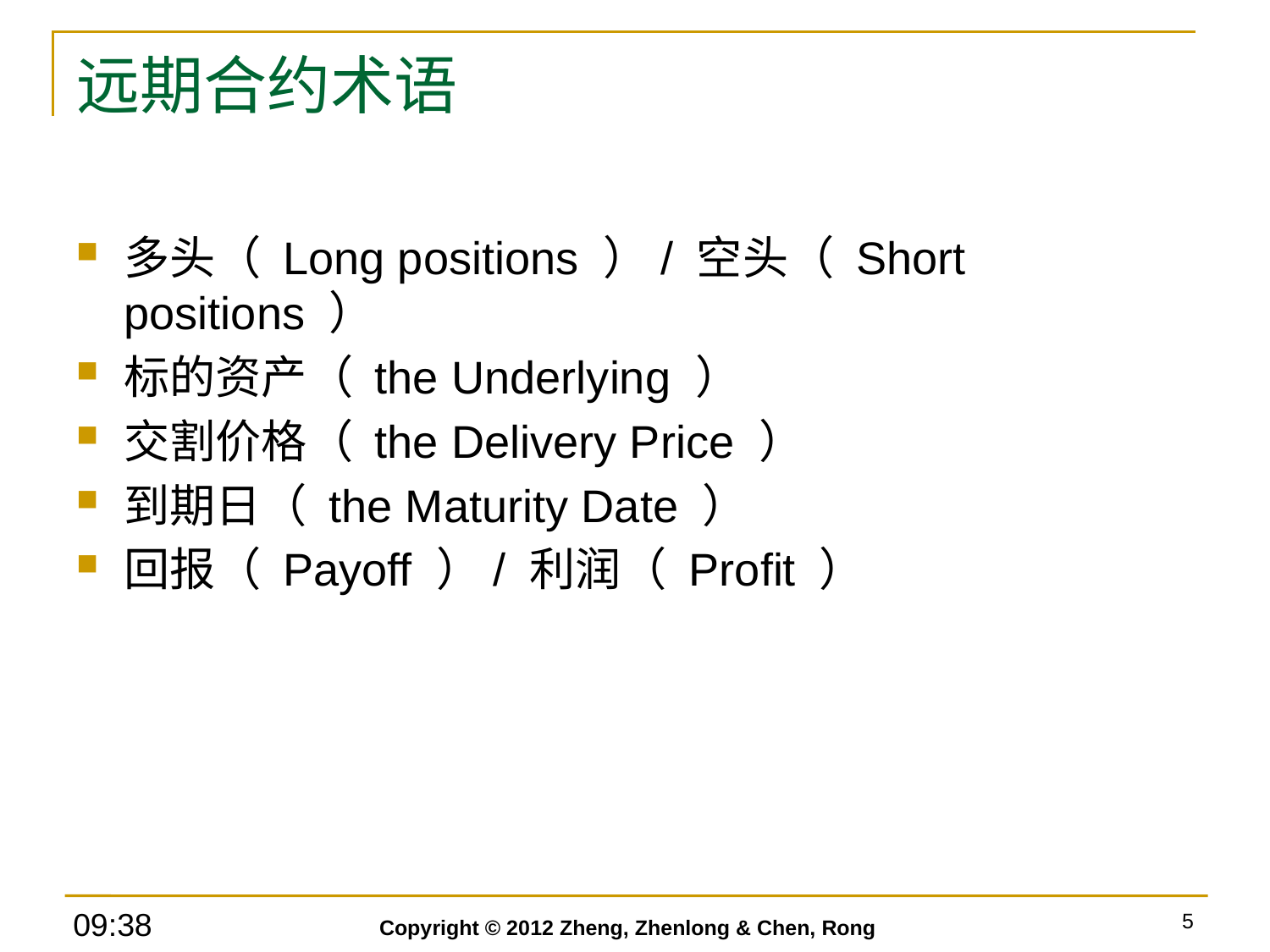

# 远期合约术语
多头（ Long positions ）/ 空头（ Short positions ）
标的资产（ the Underlying ）
交割价格（ the Delivery Price ）
到期日（ the Maturity Date ）
回报（ Payoff ）/ 利润（ Profit ）
5
Copyright © 2012 Zheng, Zhenlong & Chen, Rong